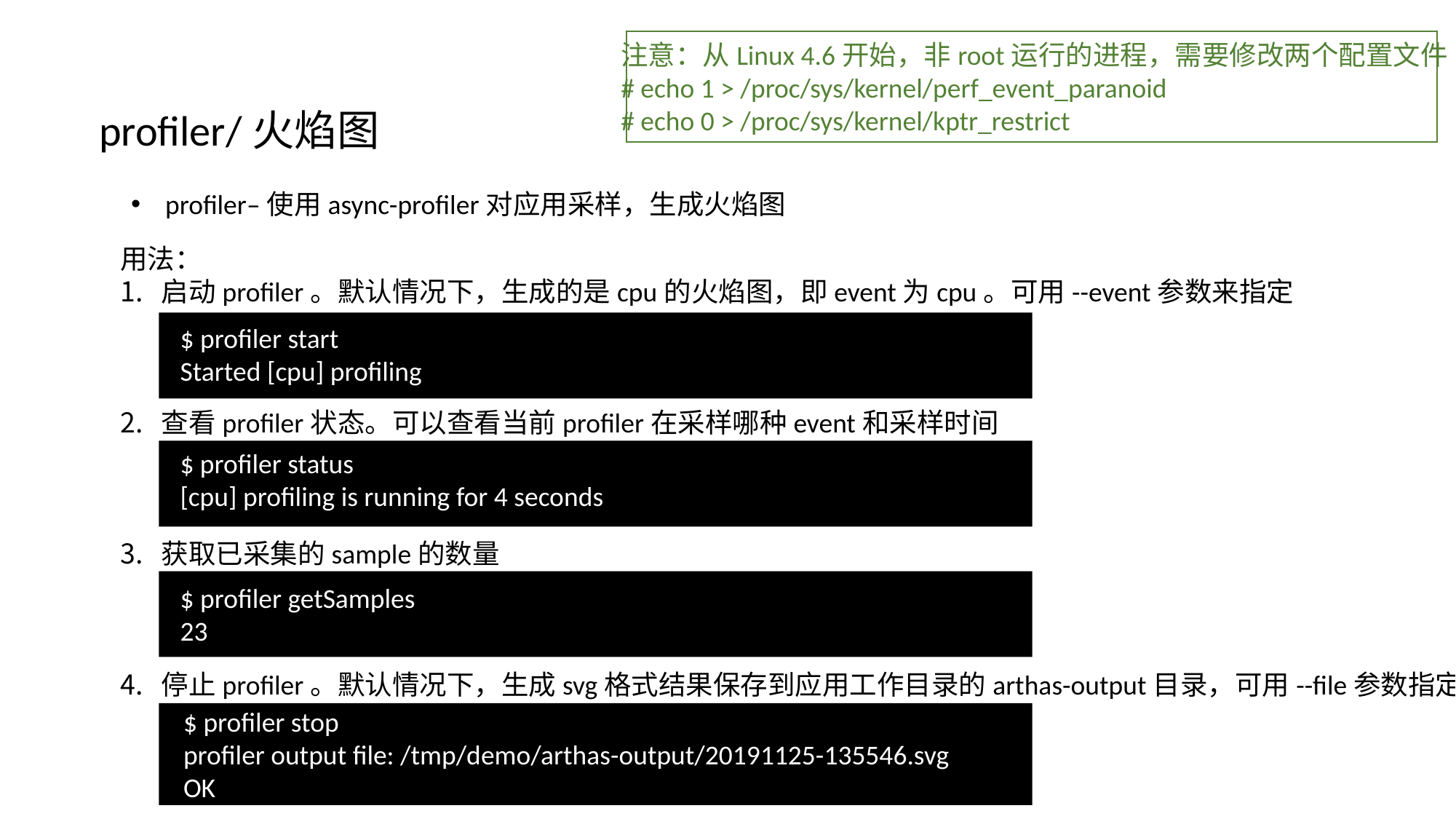

注意：从Linux 4.6开始，非root运行的进程，需要修改两个配置文件
# echo 1 > /proc/sys/kernel/perf_event_paranoid
# echo 0 > /proc/sys/kernel/kptr_restrict
profiler/火焰图
profiler–使用async-profiler对应用采样，生成火焰图

用法：
启动profiler。默认情况下，生成的是cpu的火焰图，即event为cpu。可用--event参数来指定

查看profiler状态。可以查看当前profiler在采样哪种event和采样时间

获取已采集的sample的数量

停止profiler。默认情况下，生成svg格式结果保存到应用工作目录的arthas-output目录，可用--file参数指定

$ profiler start
Started [cpu] profiling
$ profiler start
Started [cpu] profiling

$ profiler status
[cpu] profiling is running for 4 seconds

$ profiler getSamples
23
$ profiler stop
profiler output file: /tmp/demo/arthas-output/20191125-135546.svg
OK